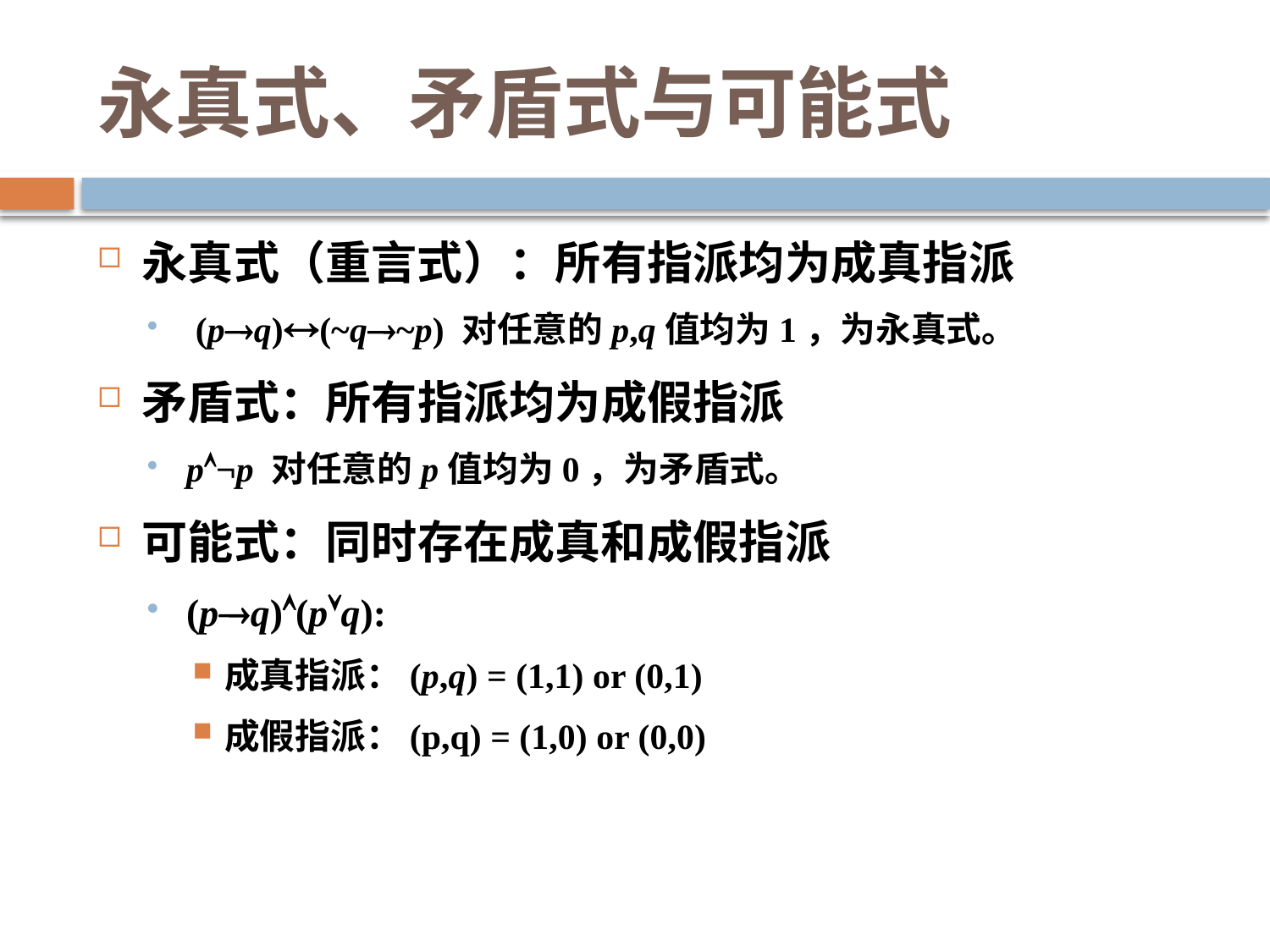

# 永真式、矛盾式与可能式
永真式（重言式）：所有指派均为成真指派
 (p→q)↔(~q→~p) 对任意的p,q值均为1，为永真式。
矛盾式：所有指派均为成假指派
p∧¬p 对任意的p值均为0，为矛盾式。
可能式：同时存在成真和成假指派
(p→q)∧(p∨q):
成真指派：(p,q) = (1,1) or (0,1)
成假指派：(p,q) = (1,0) or (0,0)